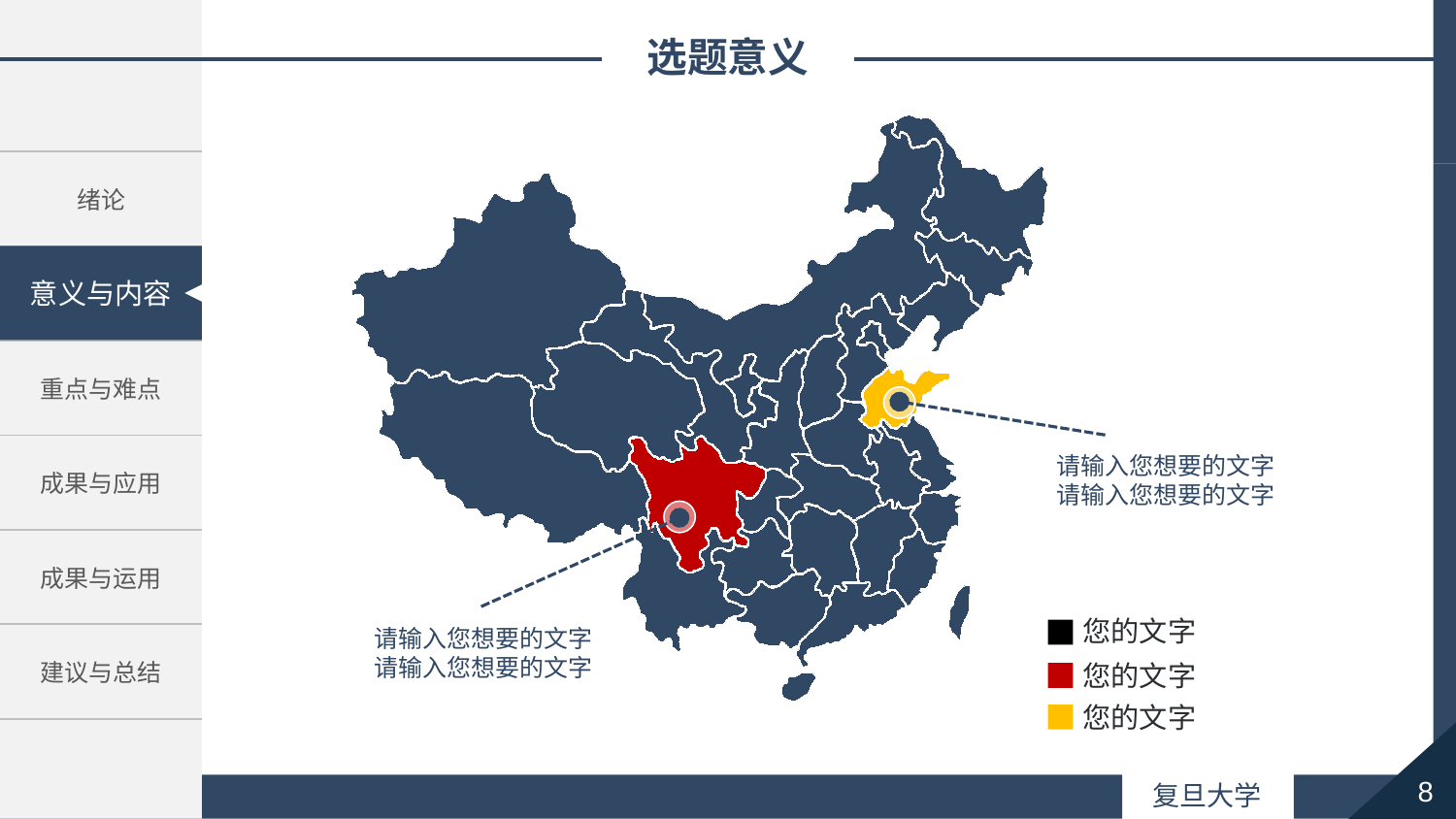

选题意义

您的文字

您的文字

您的文字

请输入您想要的文字
请输入您想要的文字

请输入您想要的文字
请输入您想要的文字